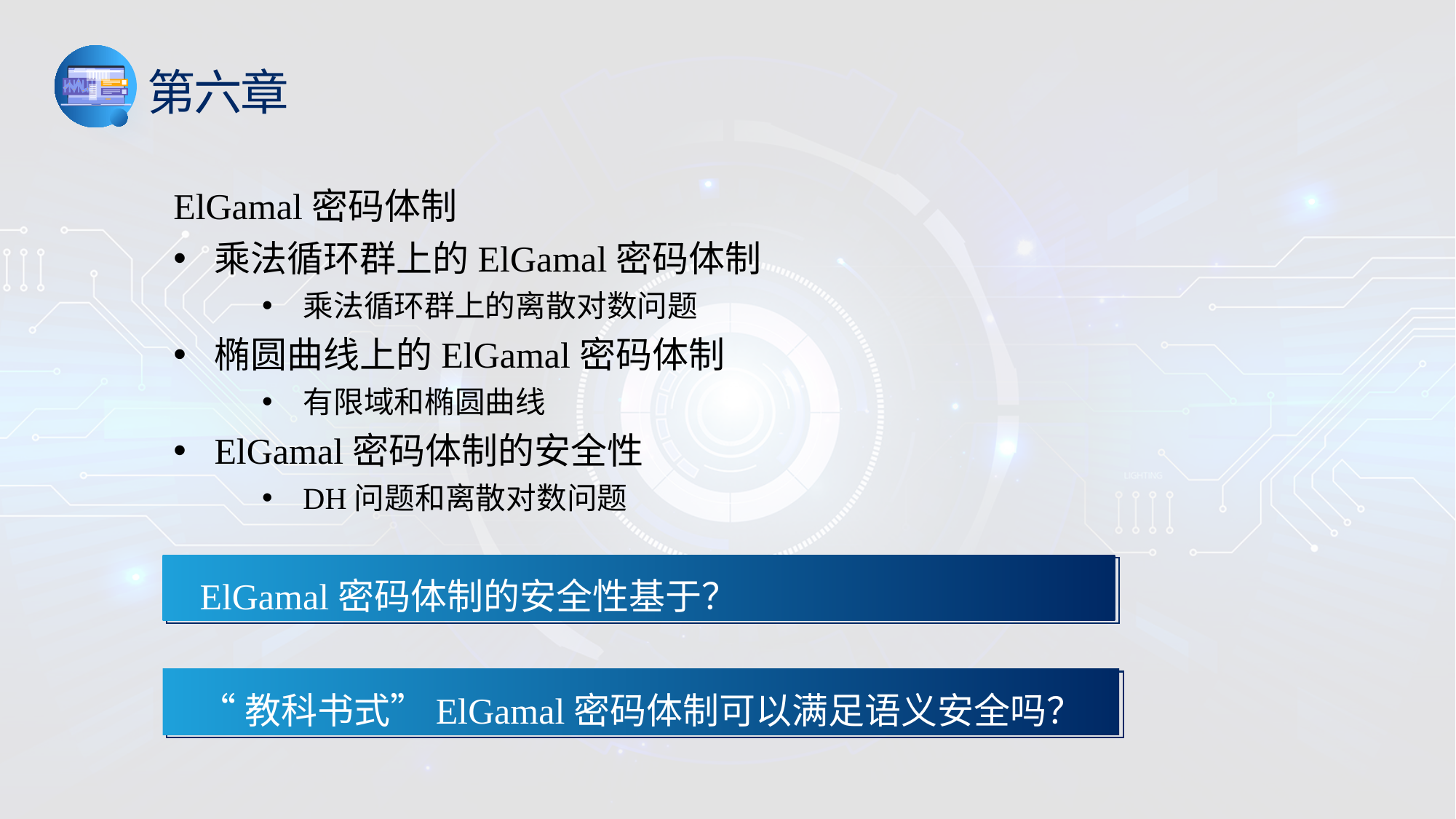

第六章

ElGamal密码体制
乘法循环群上的ElGamal密码体制
乘法循环群上的离散对数问题
椭圆曲线上的ElGamal密码体制
有限域和椭圆曲线
ElGamal密码体制的安全性
DH问题和离散对数问题

ElGamal密码体制的安全性基于？

“教科书式”ElGamal密码体制可以满足语义安全吗？